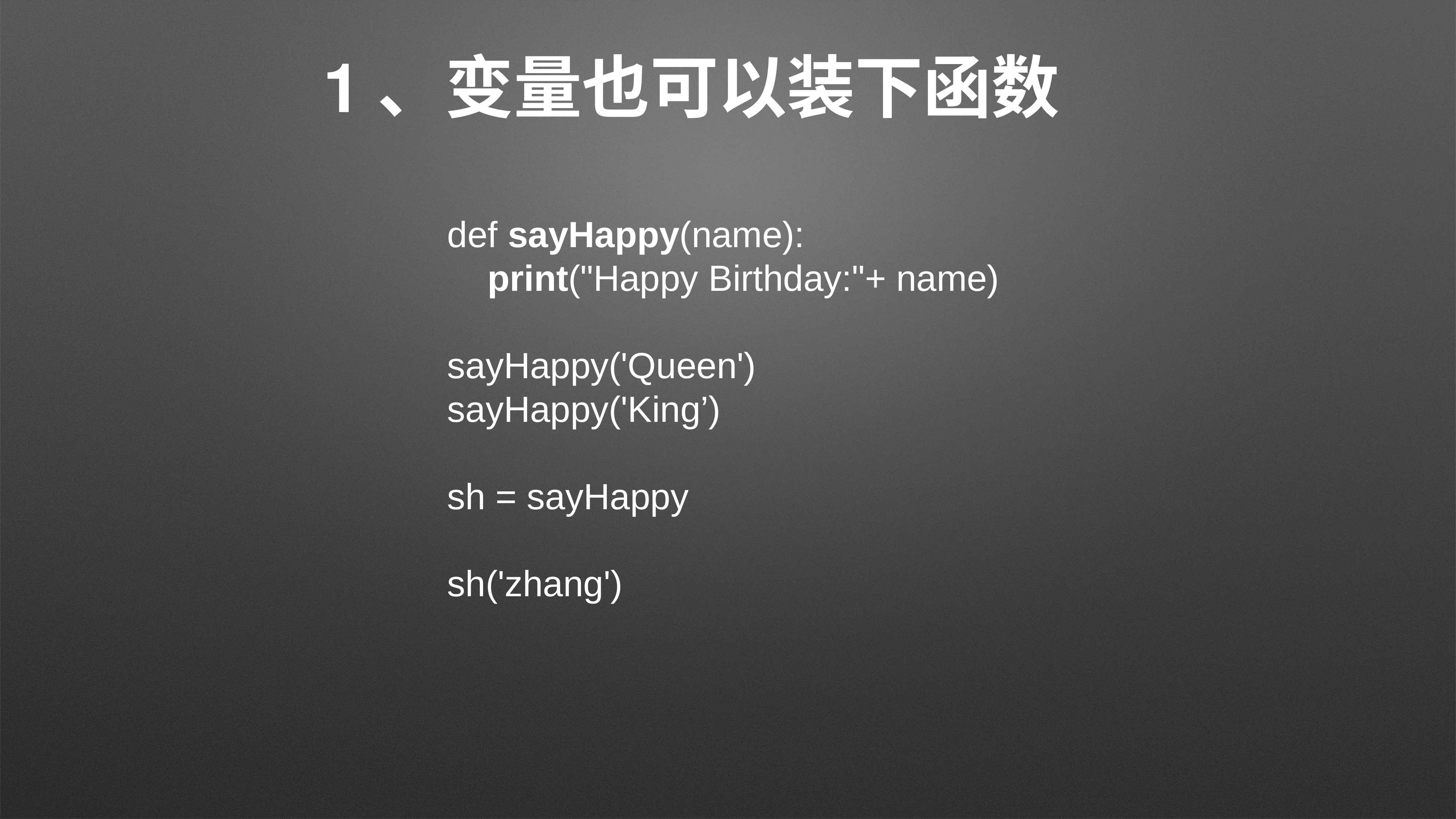

# 1、变量也可以装下函数
def sayHappy(name):
    print("Happy Birthday:"+ name)

sayHappy('Queen')
sayHappy('King’)

sh = sayHappy

sh('zhang')